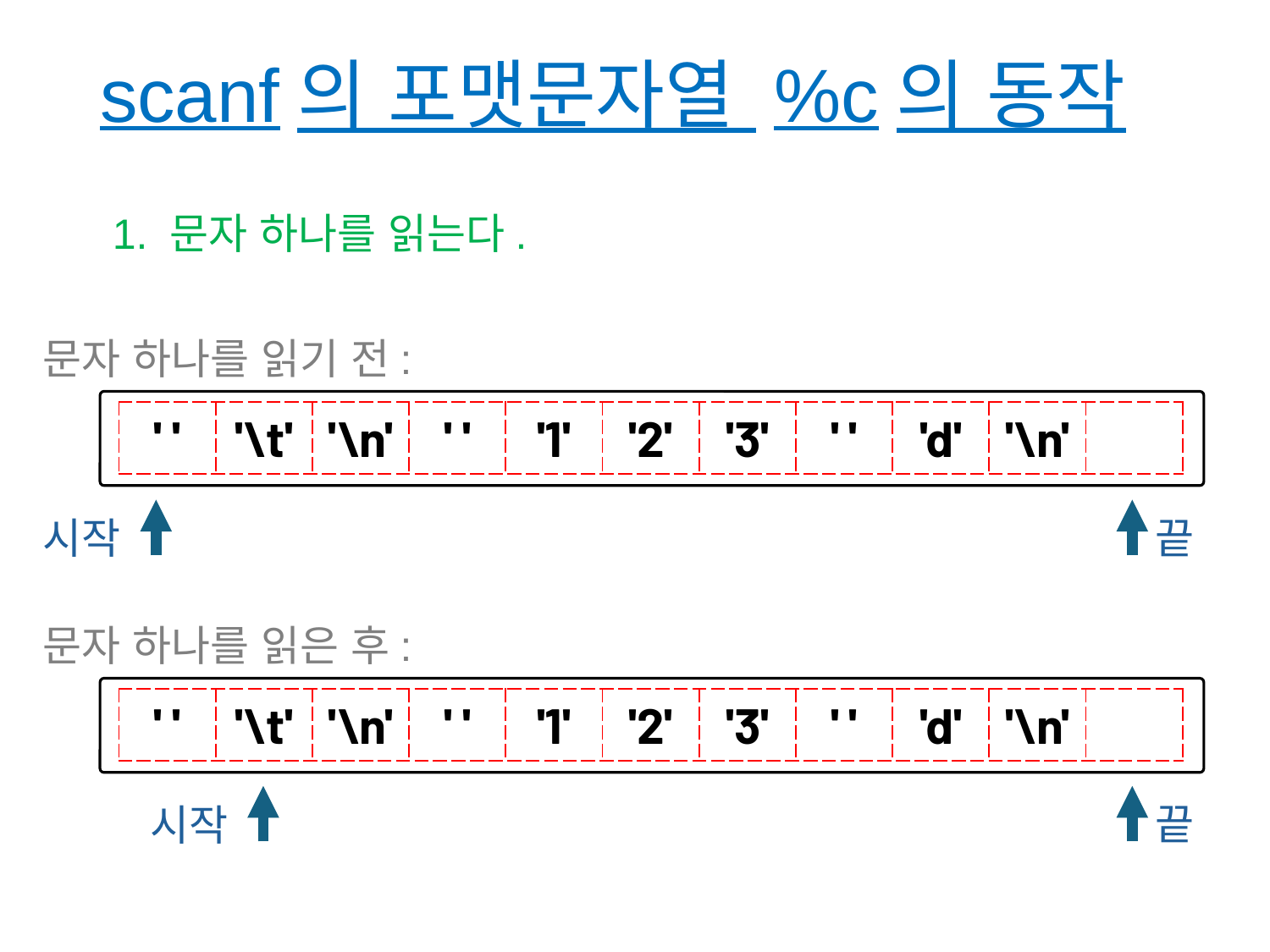

# scanf의 포맷문자열 %c의 동작
1. 문자 하나를 읽는다.
문자 하나를 읽기 전:

| ' ' | '\t' | '\n' | ' ' | '1' | '2' | '3' | ' ' | 'd' | '\n' |  |
| --- | --- | --- | --- | --- | --- | --- | --- | --- | --- | --- |
끝
시작
문자 하나를 읽은 후:

| ' ' | '\t' | '\n' | ' ' | '1' | '2' | '3' | ' ' | 'd' | '\n' |  |
| --- | --- | --- | --- | --- | --- | --- | --- | --- | --- | --- |
끝
시작